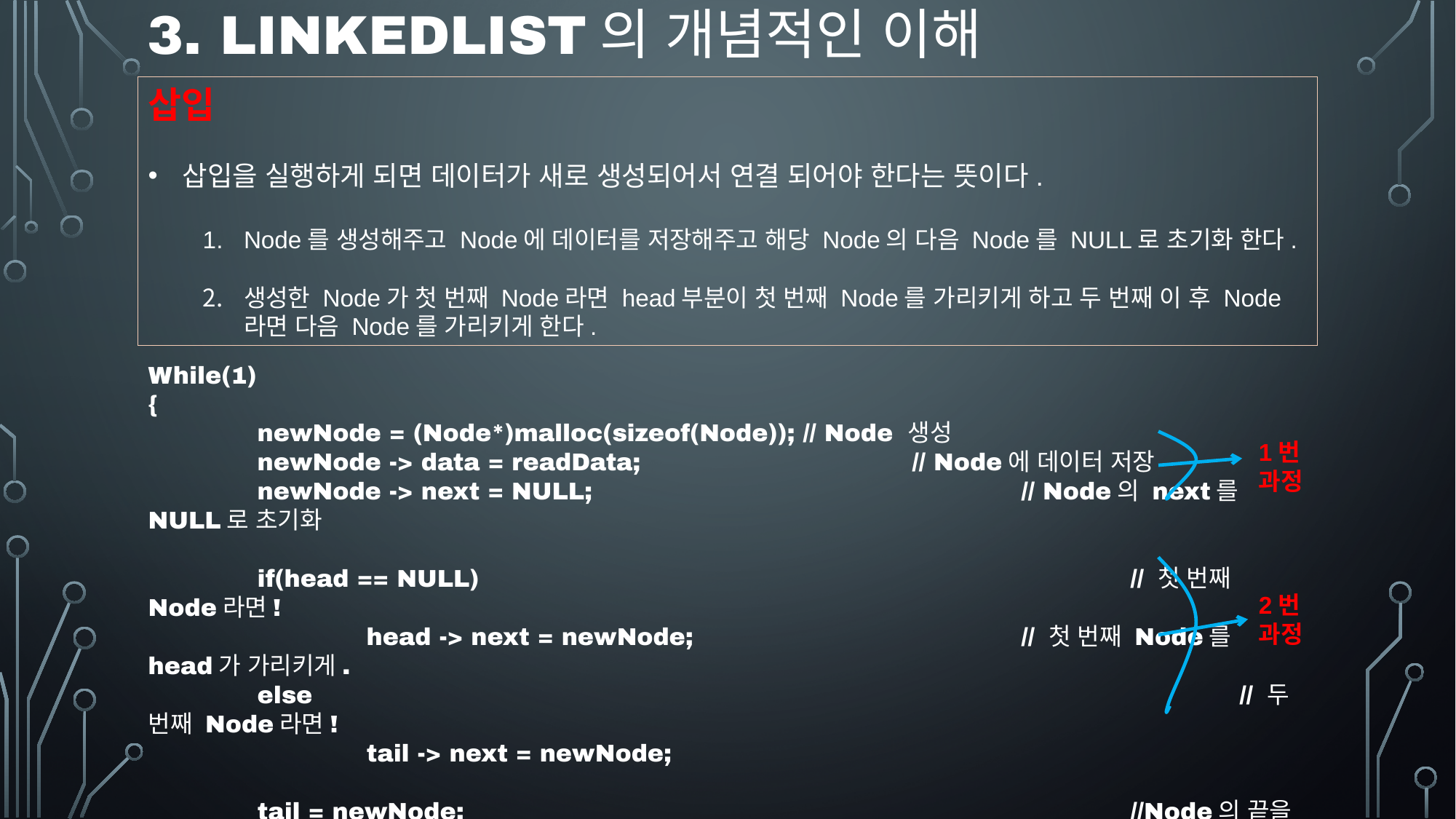

# 3. LinkedList의 개념적인 이해
삽입

삽입을 실행하게 되면 데이터가 새로 생성되어서 연결 되어야 한다는 뜻이다.

Node를 생성해주고 Node에 데이터를 저장해주고 해당 Node의 다음 Node를 NULL로 초기화 한다.

생성한 Node가 첫 번째 Node라면 head부분이 첫 번째 Node를 가리키게 하고 두 번째 이 후 Node라면 다음 Node를 가리키게 한다.
While(1)
{
	newNode = (Node*)malloc(sizeof(Node)); // Node 생성
	newNode -> data = readData; 			// Node에 데이터 저장
	newNode -> next = NULL; 				// Node의 next를 NULL로 초기화

	if(head == NULL) 						// 첫 번째 Node라면!
		head -> next = newNode;			// 첫 번째 Node를 head가 가리키게.
	else									// 두 번째 Node라면!
		tail -> next = newNode;

	tail = newNode;							//Node의 끝을 가리키게 한다.
}

1번 과정

2번 과정